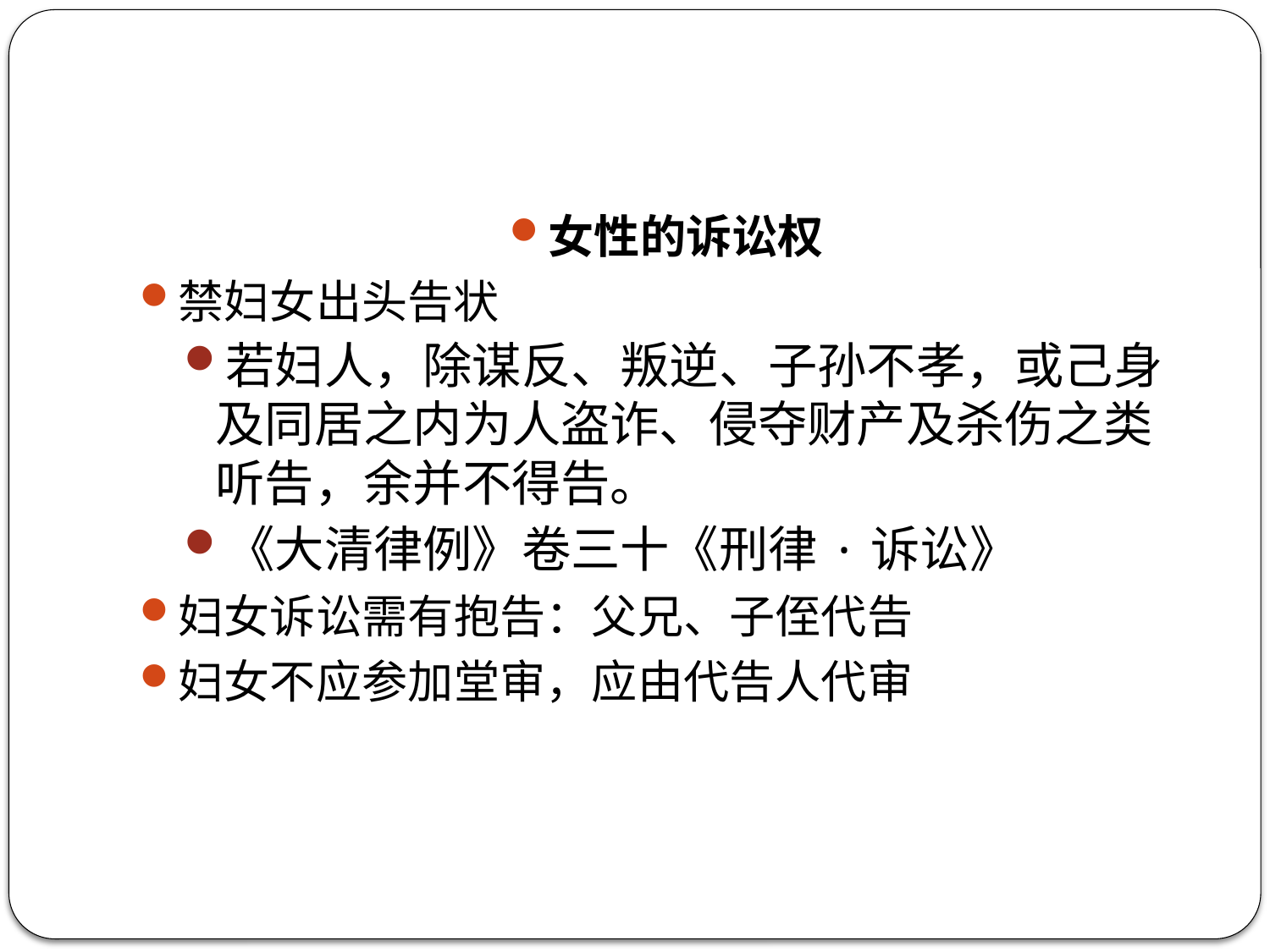

#
女性的诉讼权
禁妇女出头告状
若妇人，除谋反、叛逆、子孙不孝，或己身及同居之内为人盗诈、侵夺财产及杀伤之类听告，余并不得告。
《大清律例》卷三十《刑律·诉讼》
妇女诉讼需有抱告：父兄、子侄代告
妇女不应参加堂审，应由代告人代审